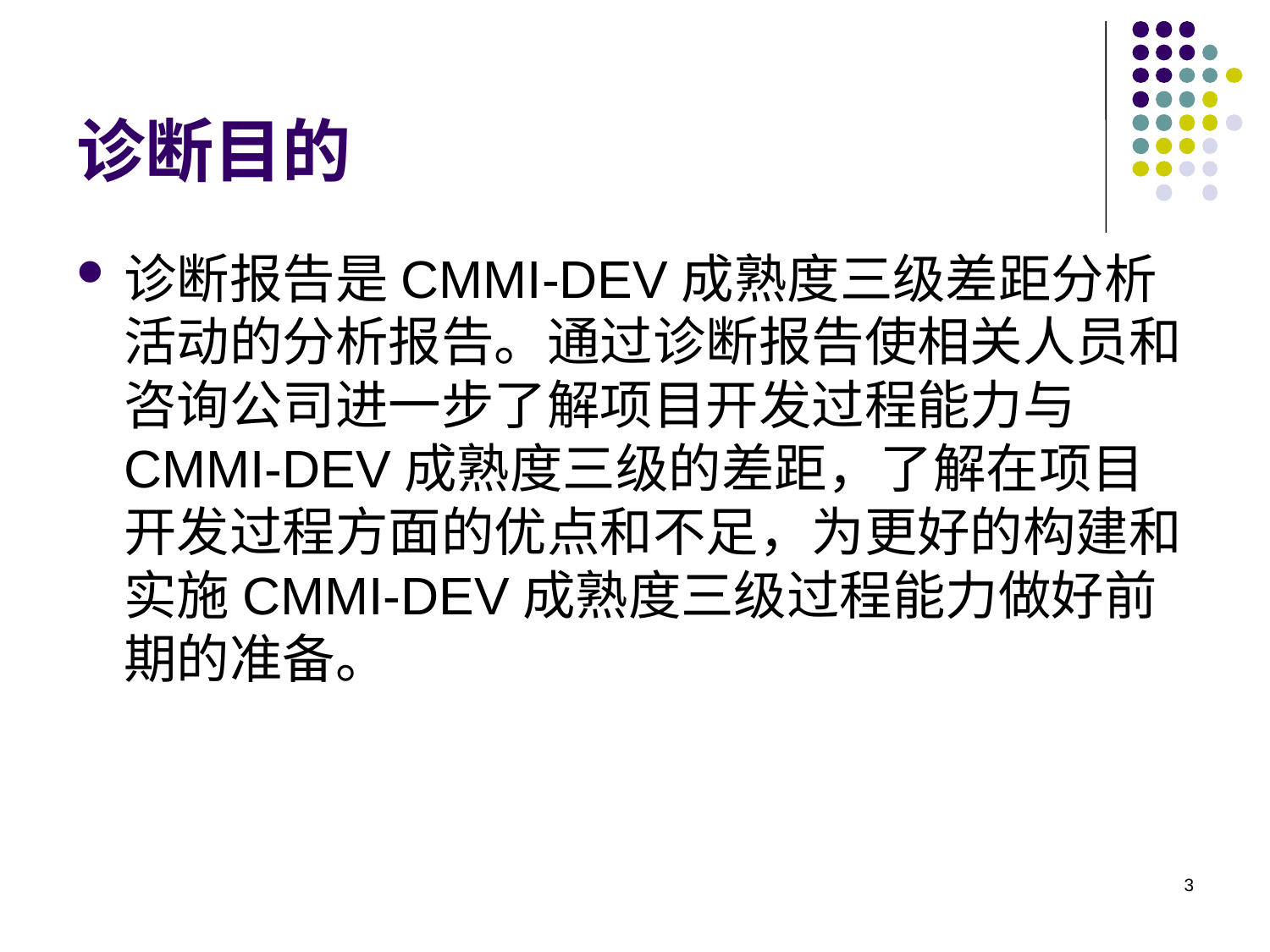

# 诊断目的
诊断报告是CMMI-DEV成熟度三级差距分析活动的分析报告。通过诊断报告使相关人员和咨询公司进一步了解项目开发过程能力与CMMI-DEV成熟度三级的差距，了解在项目开发过程方面的优点和不足，为更好的构建和实施CMMI-DEV成熟度三级过程能力做好前期的准备。
3